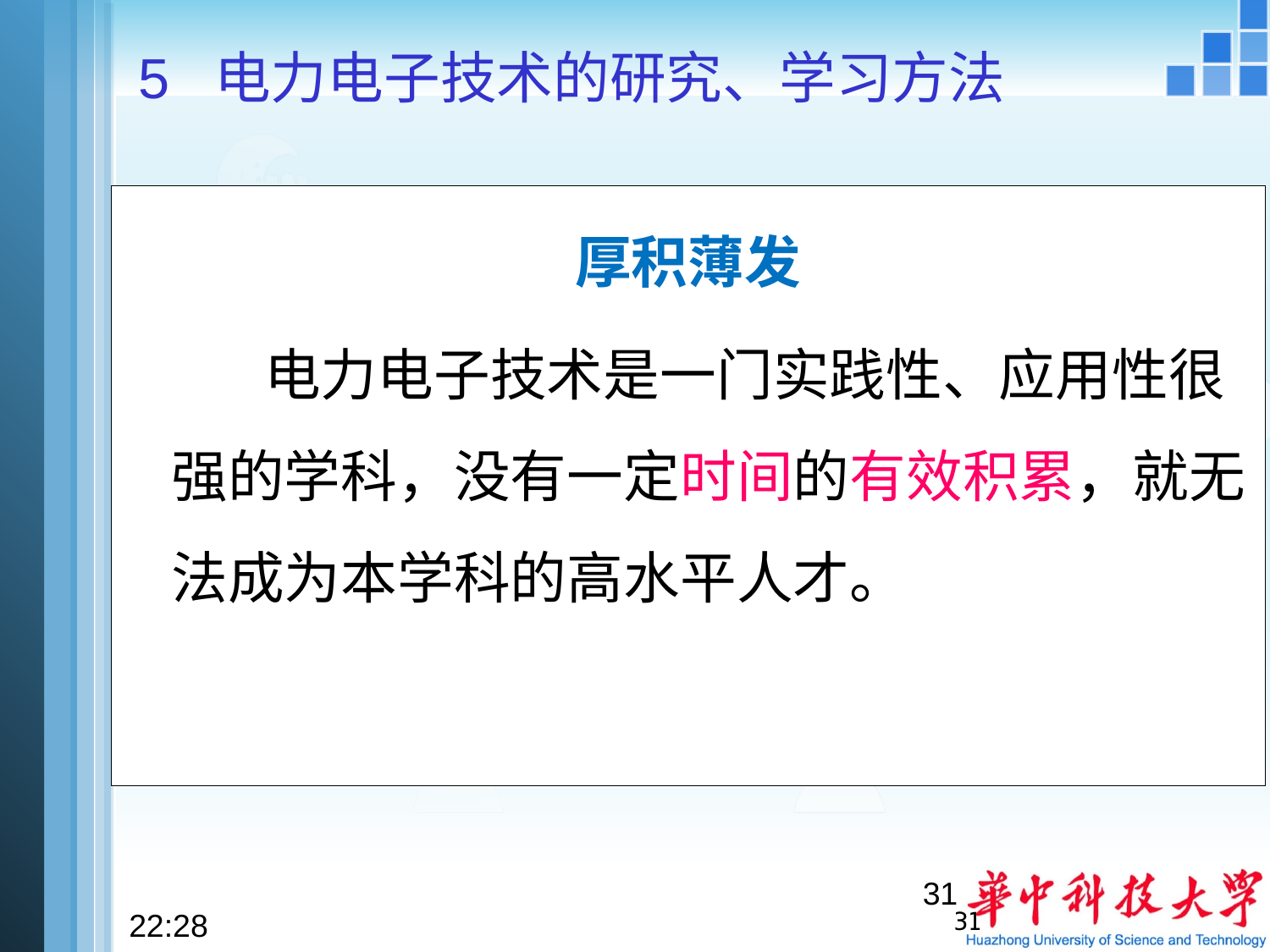

5  电力电子技术的研究、学习方法
厚积薄发
          电力电子技术是一门实践性、应用性很强的学科，没有一定时间的有效积累，就无法成为本学科的高水平人才。
31
31
22:28